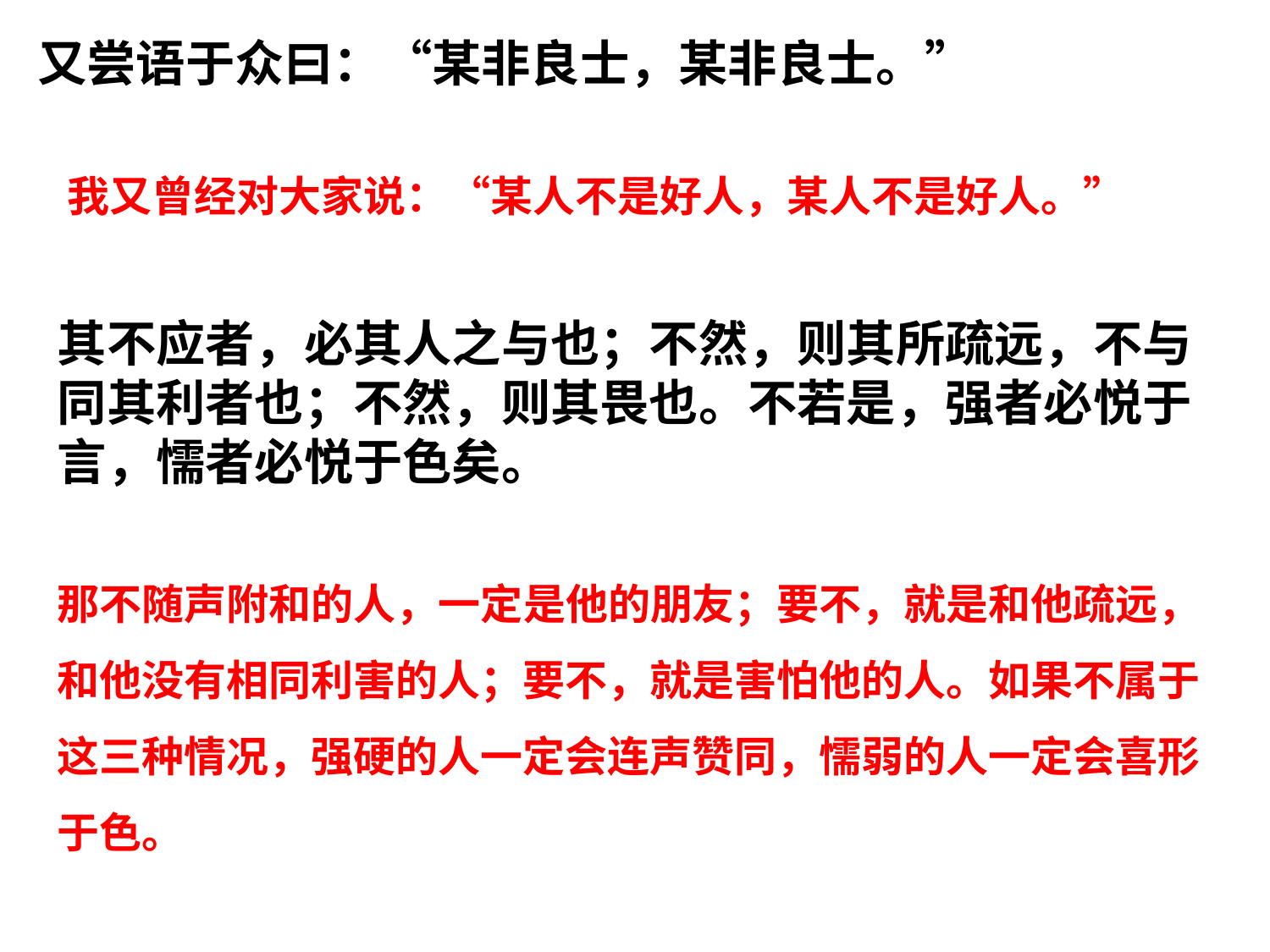

又尝语于众曰：“某非良士，某非良士。”

我又曾经对大家说：“某人不是好人，某人不是好人。”
其不应者，必其人之与也；不然，则其所疏远，不与同其利者也；不然，则其畏也。不若是，强者必悦于言，懦者必悦于色矣。
那不随声附和的人，一定是他的朋友；要不，就是和他疏远，和他没有相同利害的人；要不，就是害怕他的人。如果不属于这三种情况，强硬的人一定会连声赞同，懦弱的人一定会喜形于色。